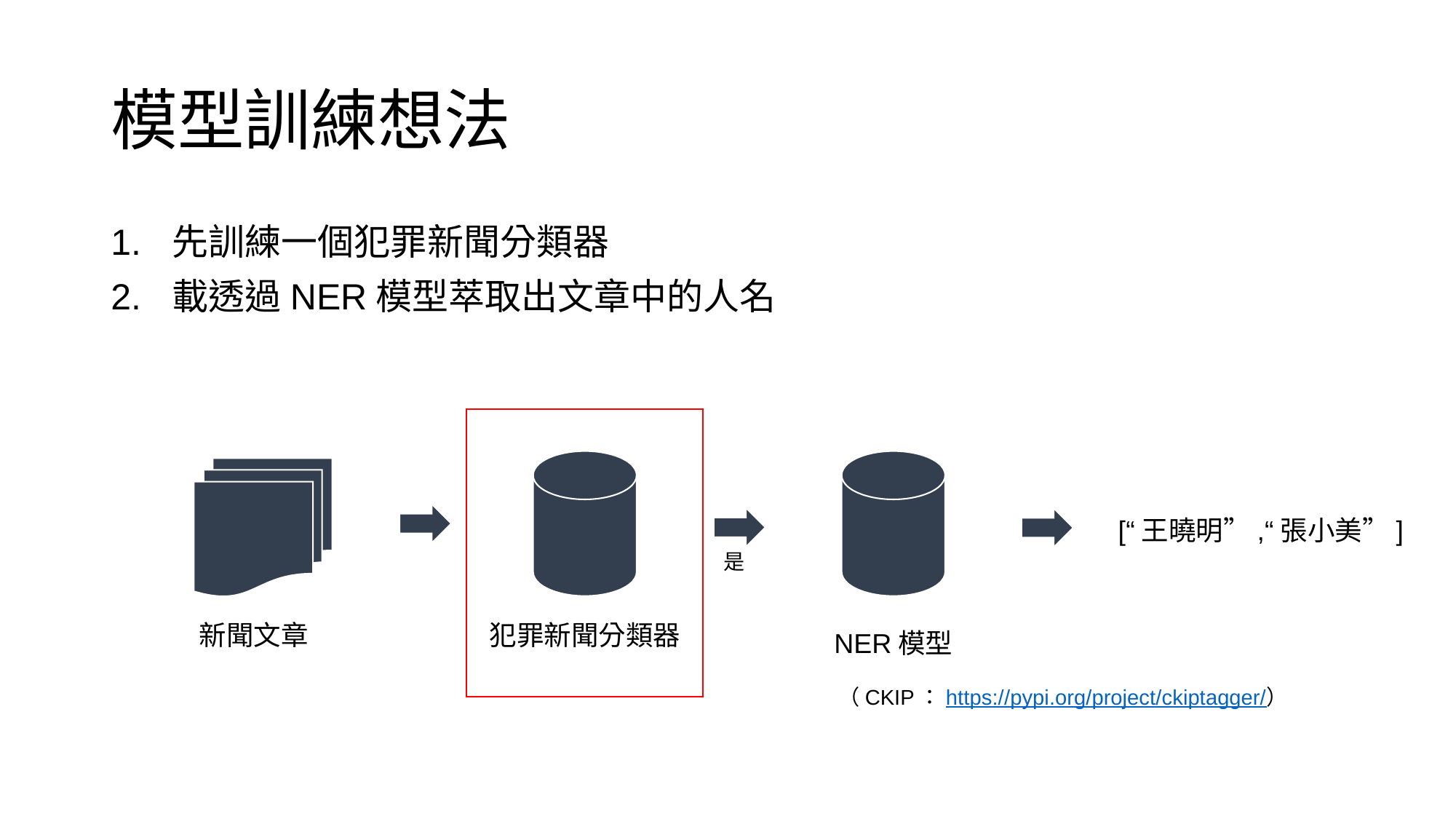

# 模型訓練想法
先訓練一個犯罪新聞分類器
載透過NER模型萃取出文章中的人名

[“王曉明”,“張小美”]

是
新聞文章
犯罪新聞分類器
NER模型
（CKIP：https://pypi.org/project/ckiptagger/）